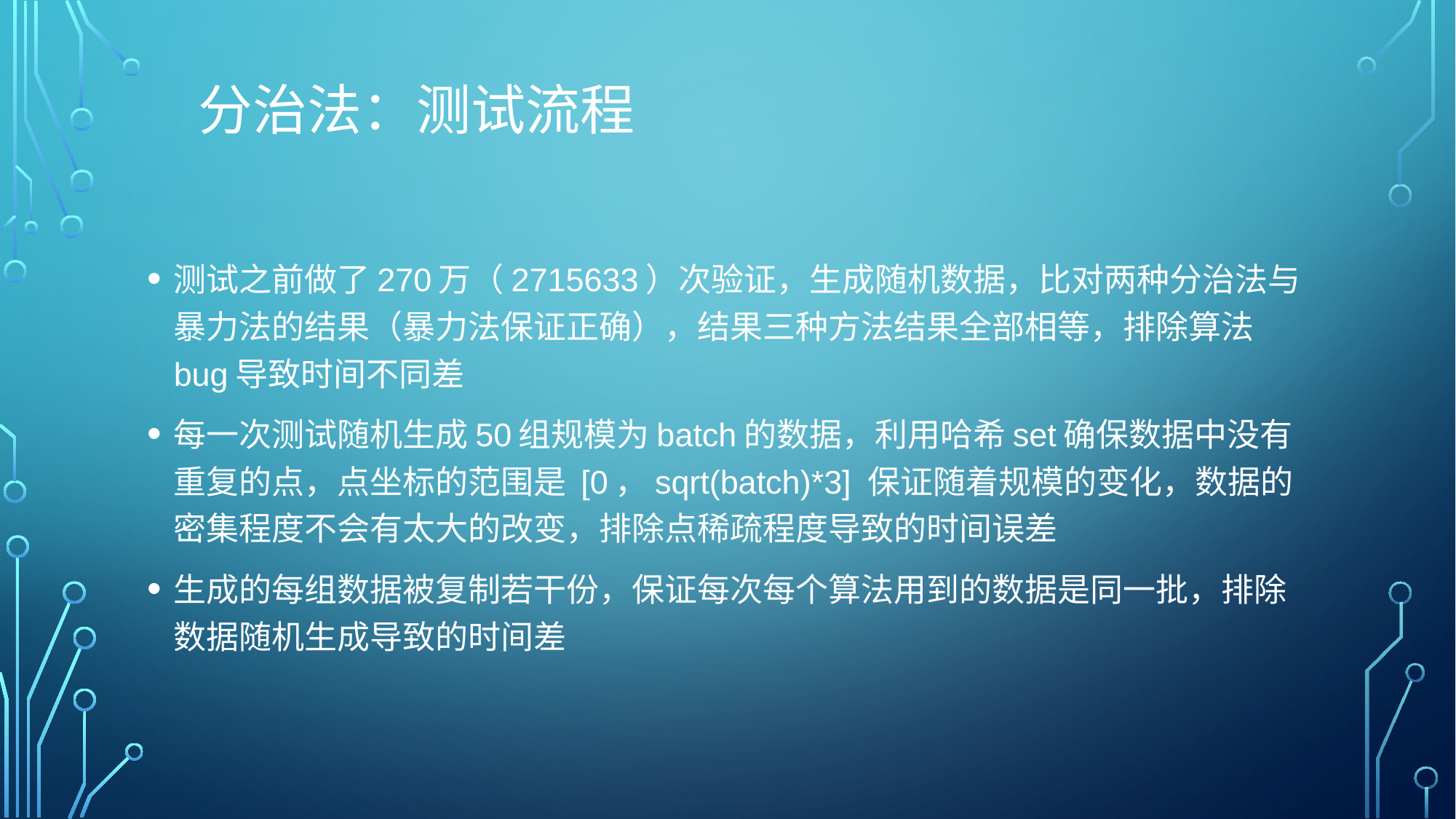

# 分治法：测试流程
测试之前做了270万（2715633）次验证，生成随机数据，比对两种分治法与暴力法的结果（暴力法保证正确），结果三种方法结果全部相等，排除算法bug导致时间不同差
每一次测试随机生成50组规模为batch的数据，利用哈希set确保数据中没有重复的点，点坐标的范围是 [0，sqrt(batch)*3] 保证随着规模的变化，数据的密集程度不会有太大的改变，排除点稀疏程度导致的时间误差
生成的每组数据被复制若干份，保证每次每个算法用到的数据是同一批，排除数据随机生成导致的时间差